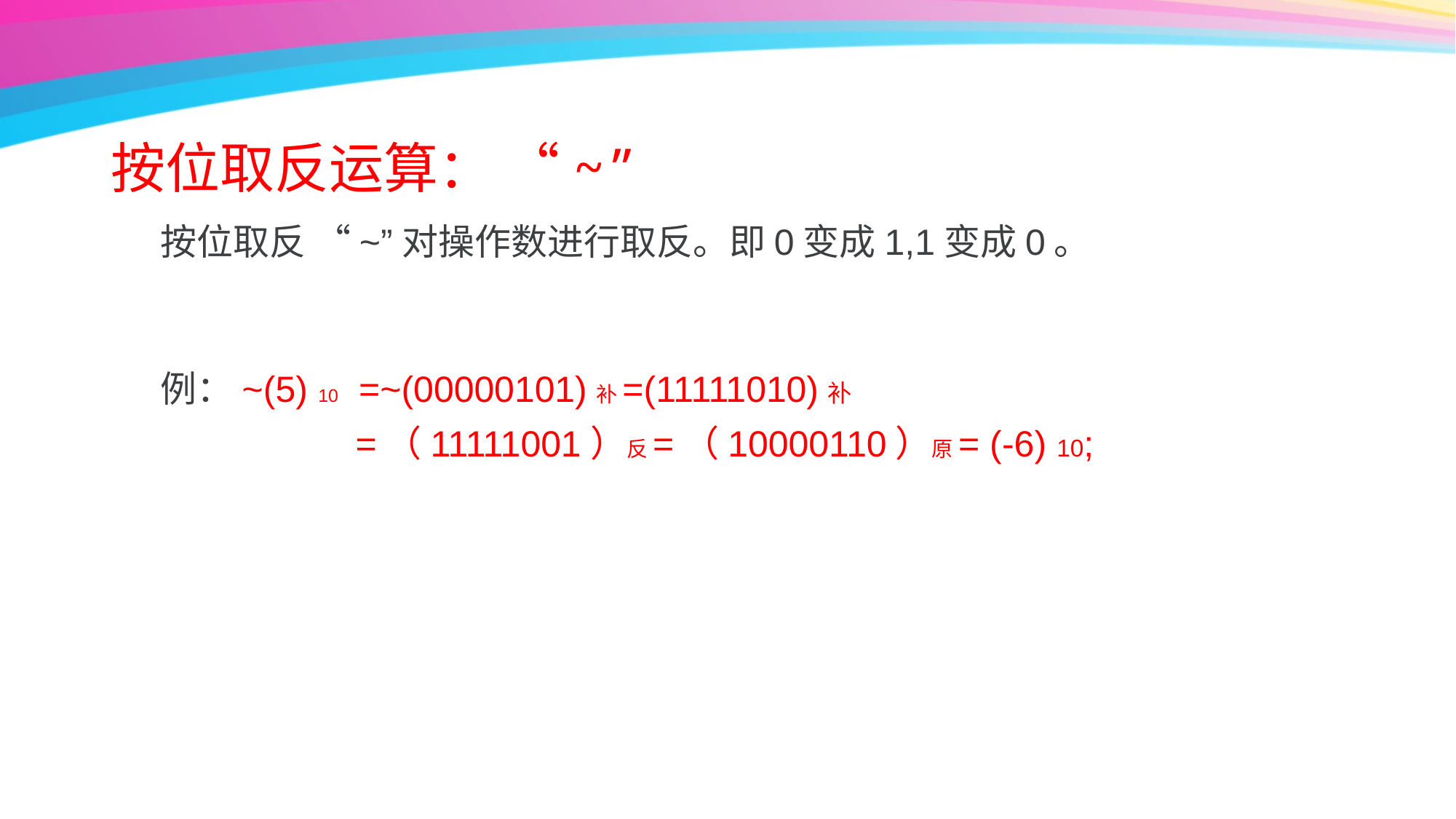

# 按位取反运算： “~”
     按位取反 “~”对操作数进行取反。即0变成1,1变成0。
     例：~(5) 10  =~(00000101)补=(11111010)补
                        =（11111001）反=（10000110）原= (-6) 10;